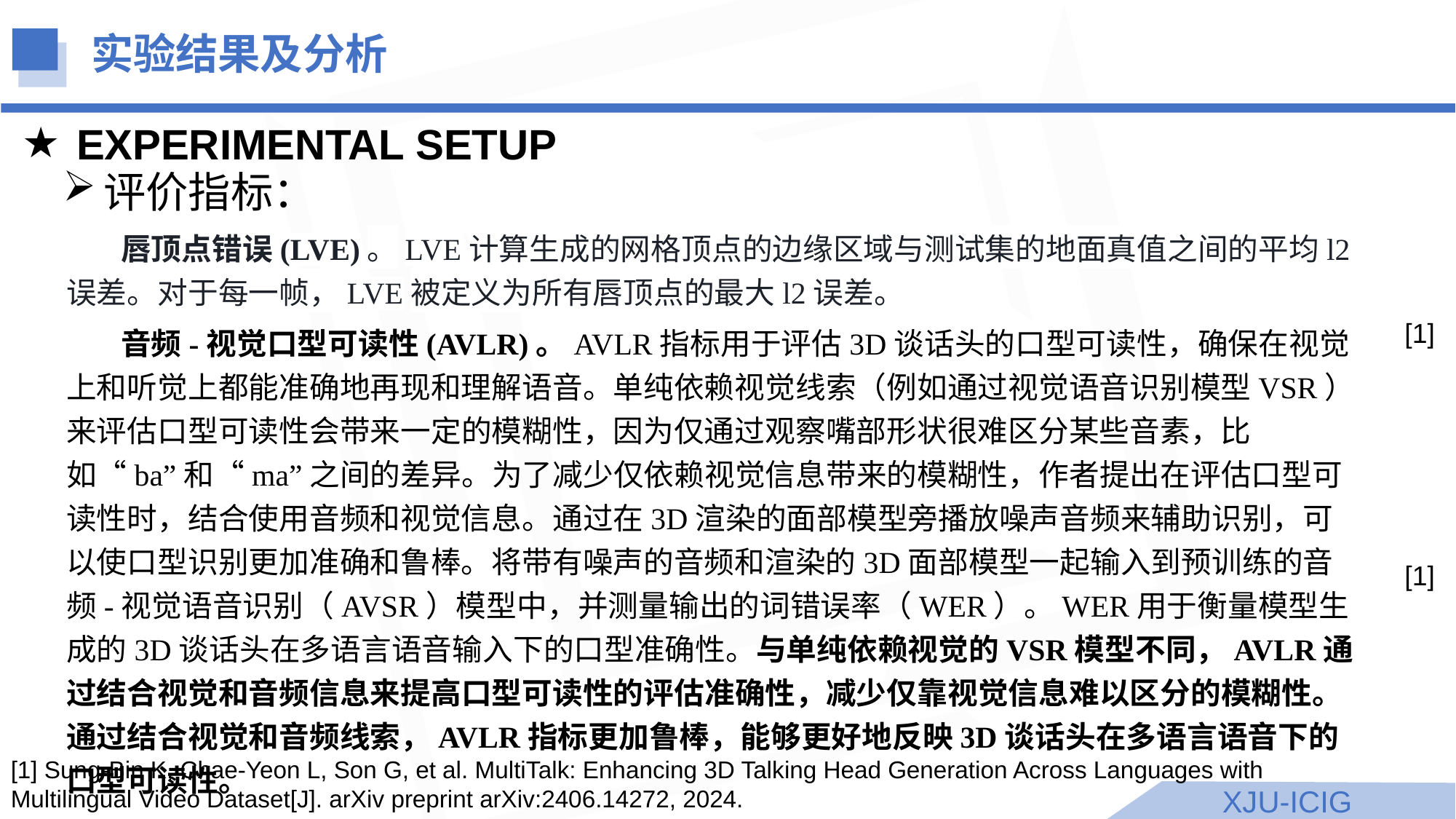

实验结果及分析

EXPERIMENTAL SETUP
评价指标：
唇顶点错误(LVE)。LVE计算生成的网格顶点的边缘区域与测试集的地面真值之间的平均l2误差。对于每一帧，LVE被定义为所有唇顶点的最大l2误差。
音频-视觉口型可读性(AVLR)。AVLR指标用于评估3D谈话头的口型可读性，确保在视觉上和听觉上都能准确地再现和理解语音。单纯依赖视觉线索（例如通过视觉语音识别模型VSR）来评估口型可读性会带来一定的模糊性，因为仅通过观察嘴部形状很难区分某些音素，比如“ba”和“ma”之间的差异。为了减少仅依赖视觉信息带来的模糊性，作者提出在评估口型可读性时，结合使用音频和视觉信息。通过在3D渲染的面部模型旁播放噪声音频来辅助识别，可以使口型识别更加准确和鲁棒。将带有噪声的音频和渲染的3D面部模型一起输入到预训练的音频-视觉语音识别（AVSR）模型中，并测量输出的词错误率（WER）。WER用于衡量模型生成的3D谈话头在多语言语音输入下的口型准确性。与单纯依赖视觉的VSR模型不同，AVLR通过结合视觉和音频信息来提高口型可读性的评估准确性，减少仅靠视觉信息难以区分的模糊性。通过结合视觉和音频线索，AVLR指标更加鲁棒，能够更好地反映3D谈话头在多语言语音下的口型可读性。
[1]
[1]
[1] Sung-Bin K, Chae-Yeon L, Son G, et al. MultiTalk: Enhancing 3D Talking Head Generation Across Languages with Multilingual Video Dataset[J]. arXiv preprint arXiv:2406.14272, 2024.
XJU-ICIG